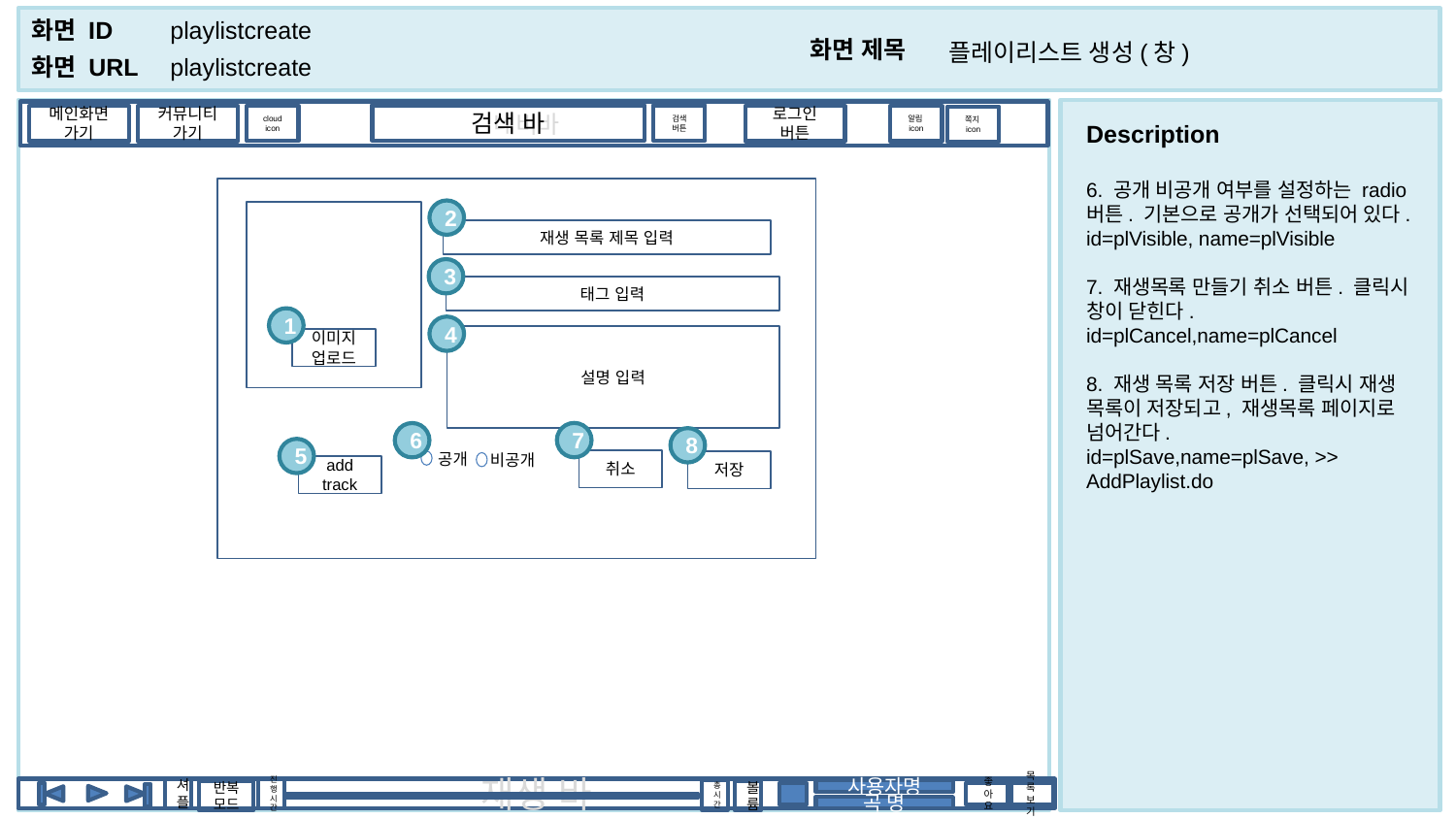

playlistcreate
플레이리스트 생성(창)
playlistcreate
      네비바
검색 바
검색
버튼
cloud
icon
메인화면
가기
커뮤니티가기
로그인
버튼
알림icon
쪽지icon

6. 공개 비공개 여부를 설정하는 radio 버튼. 기본으로 공개가 선택되어 있다.
id=plVisible, name=plVisible

7. 재생목록 만들기 취소 버튼. 클릭시 창이 닫힌다.
id=plCancel,name=plCancel

8. 재생 목록 저장 버튼. 클릭시 재생 목록이 저장되고, 재생목록 페이지로 넘어간다.
id=plSave,name=plSave, >> AddPlaylist.do

2

재생 목록 제목 입력
3
태그 입력
1
4
설명 입력
이미지 업로드
7
6
8
5
공개
비공개
취소

저장

add track
셔플
진행시간
재생 바
총시간
사용자명
볼륨
반복 모드

좋아요
목록
보기

곡 명